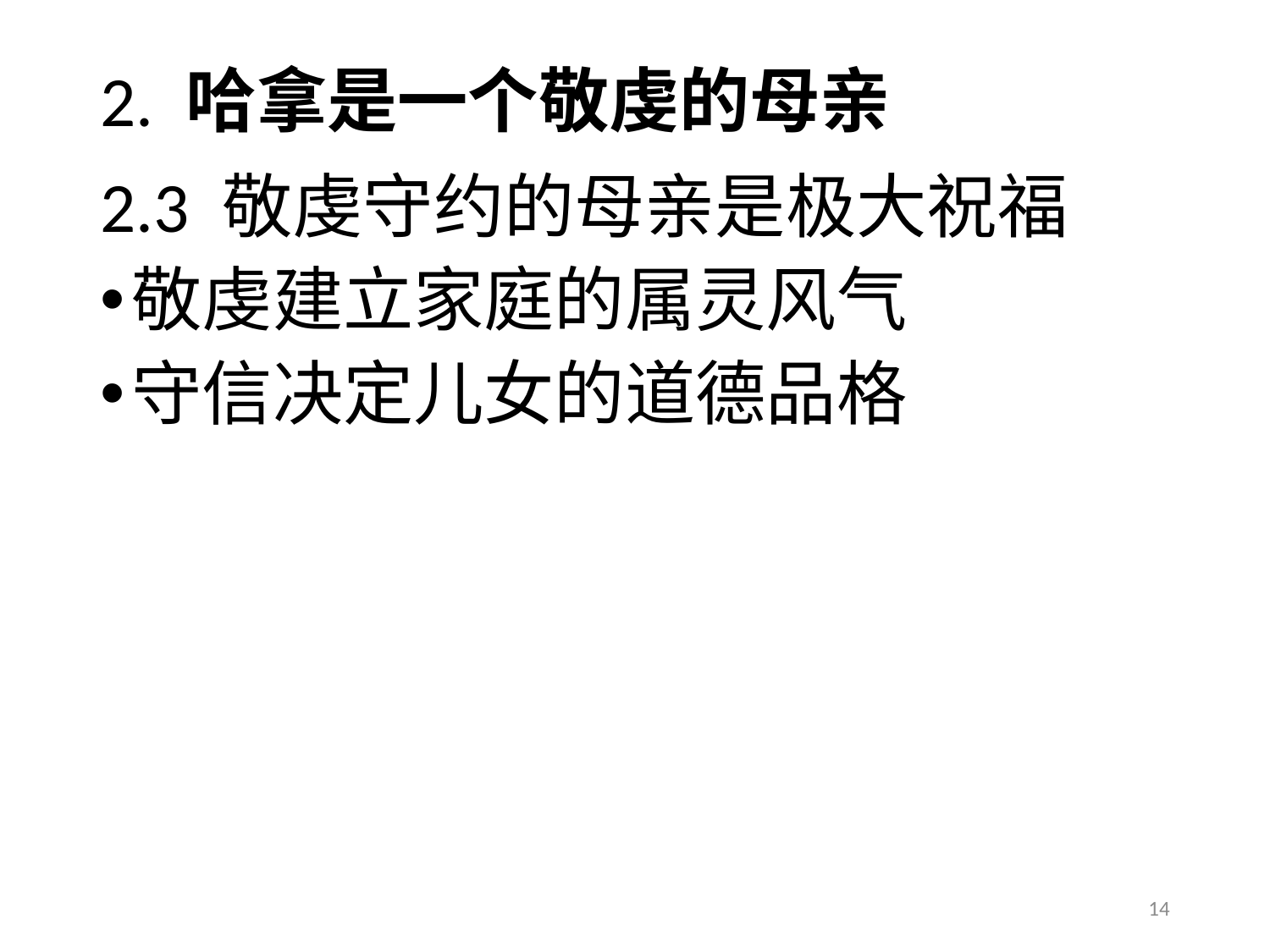

# 2. 哈拿是一个敬虔的母亲
2.3 敬虔守约的母亲是极大祝福
敬虔建立家庭的属灵风气
守信决定儿女的道德品格
14